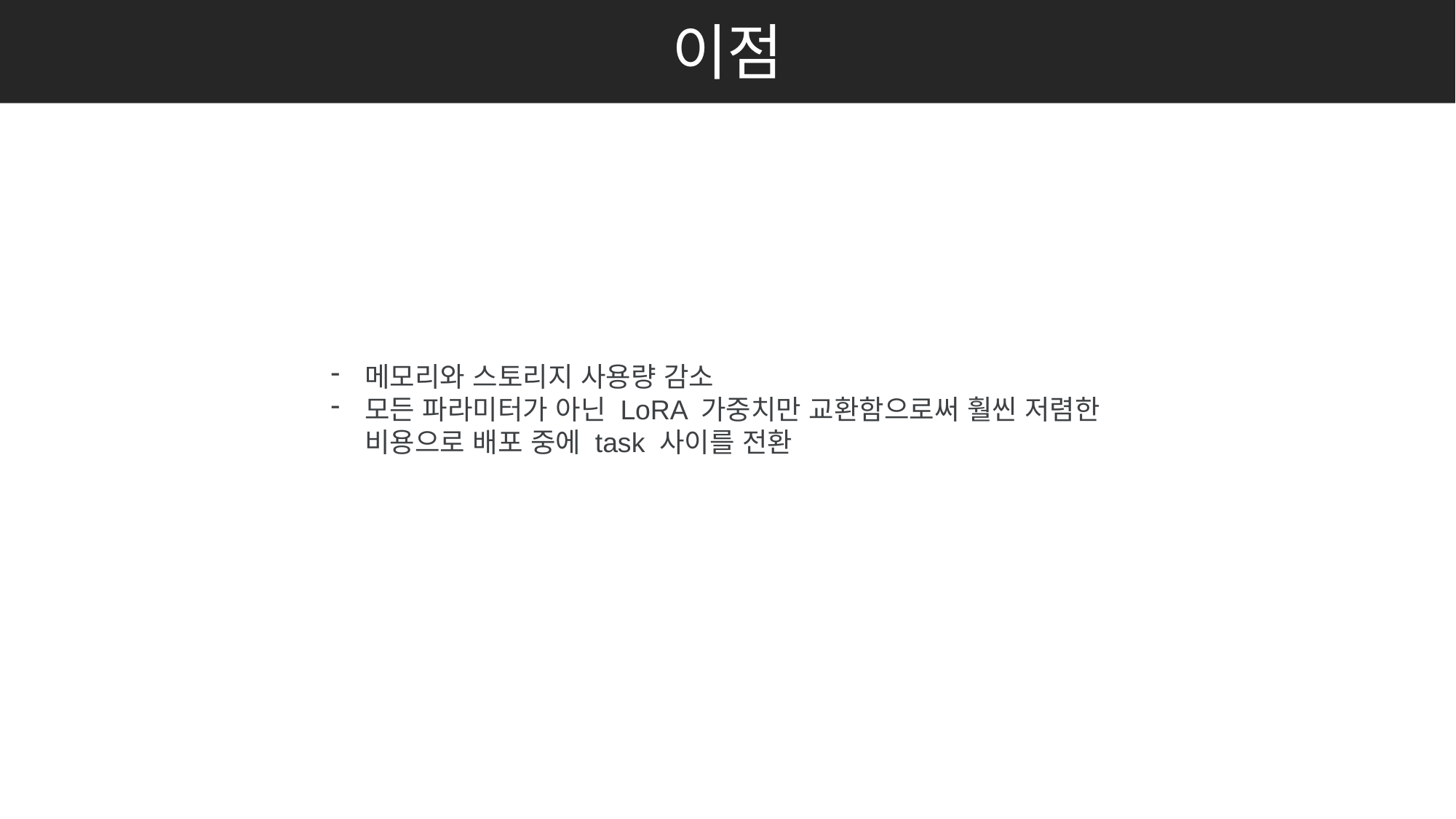

이점
메모리와 스토리지 사용량 감소
모든 파라미터가 아닌 LoRA 가중치만 교환함으로써 훨씬 저렴한 비용으로 배포 중에 task 사이를 전환